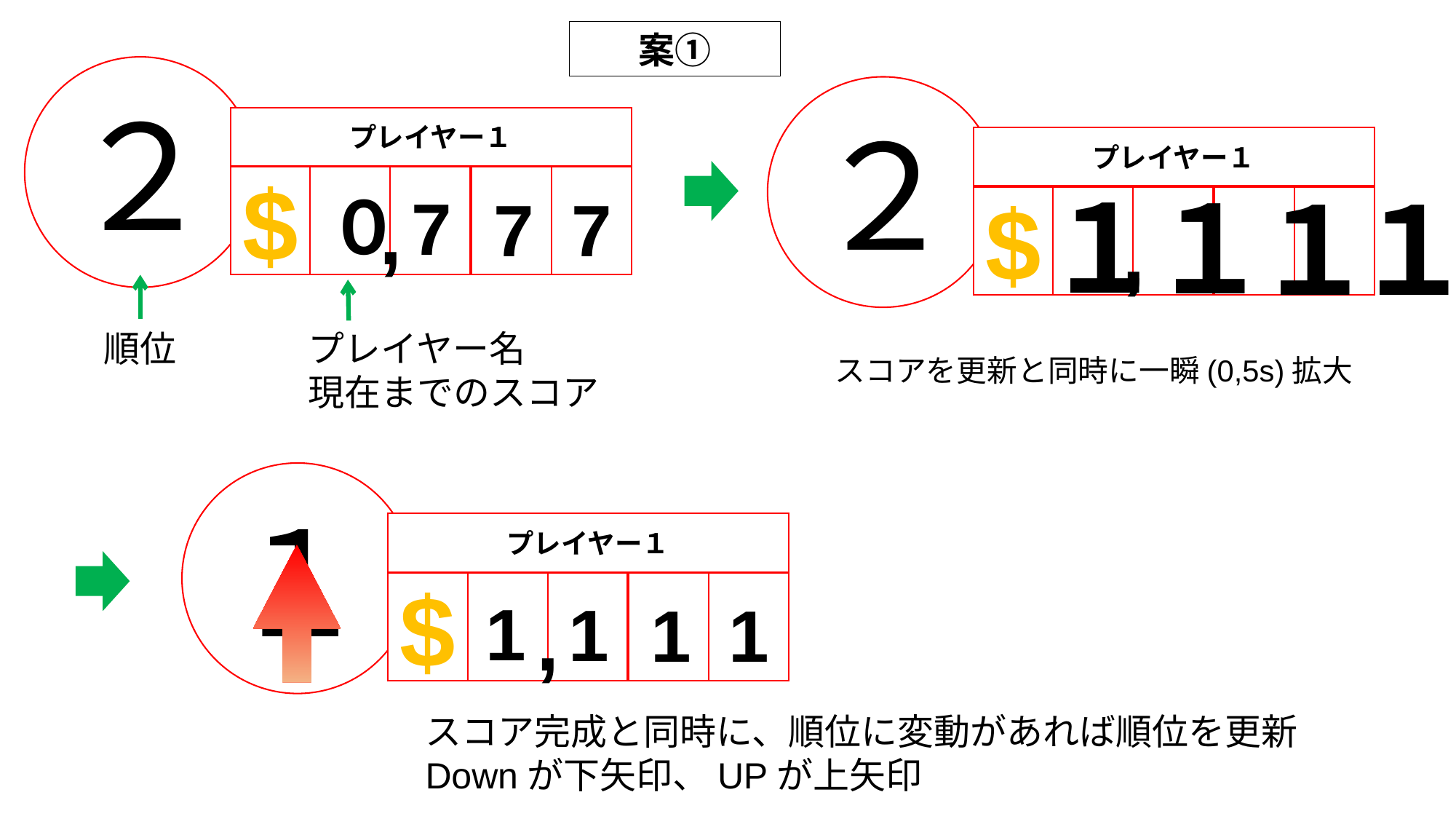

案①
２
２
プレイヤー１
プレイヤー１

１
１
１
１
$

０
,
7
7
7
$

,
順位
プレイヤー名
現在までのスコア
スコアを更新と同時に一瞬(0,5s)拡大
１
プレイヤー１

$

1
,
1
1
1
スコア完成と同時に、順位に変動があれば順位を更新
Downが下矢印、UPが上矢印